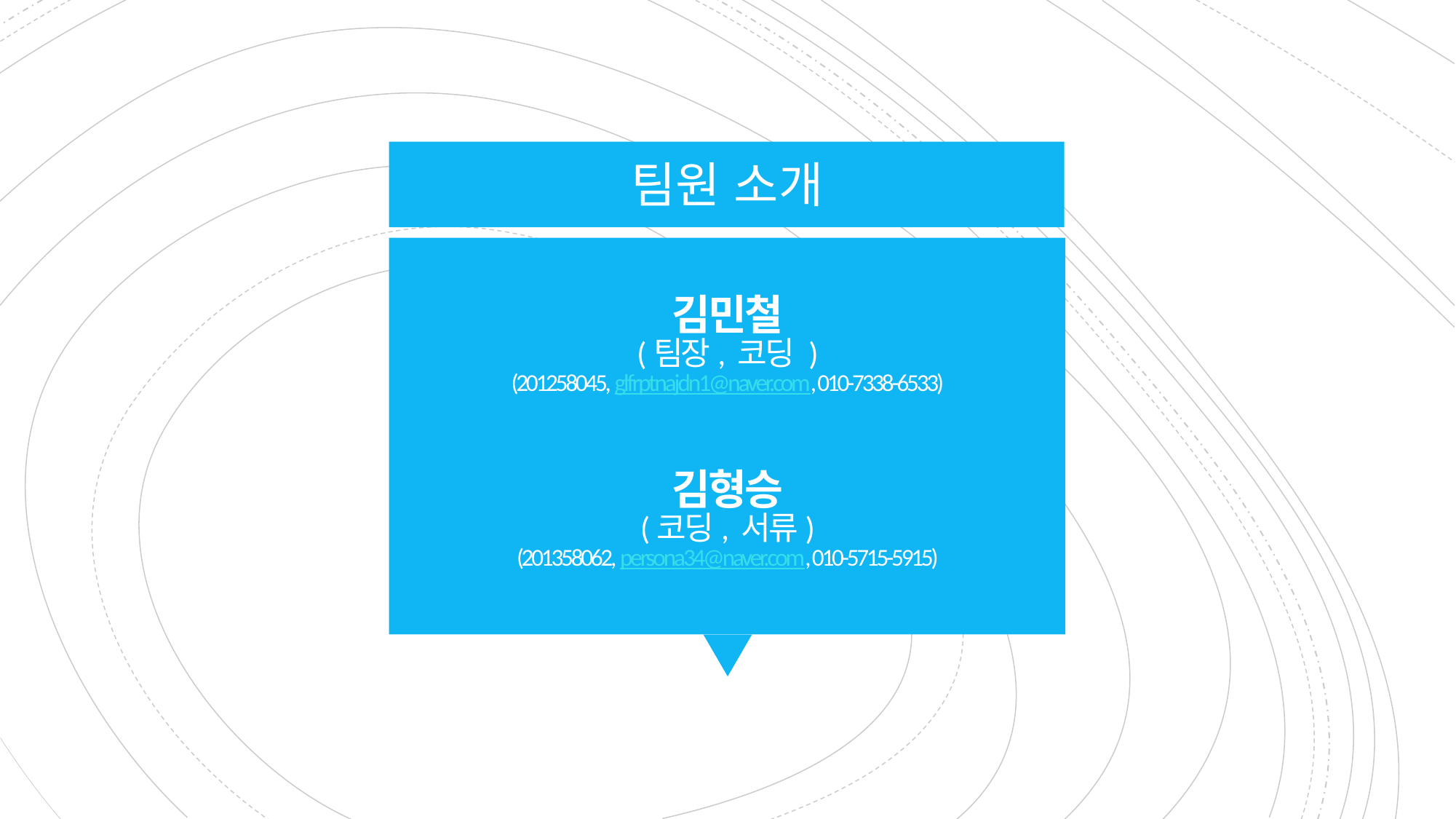

팀원 소개
# 김민철 (팀장, 코딩 ) (201258045, glfrptnajdn1@naver.com, 010-7338-6533) 김형승 (코딩, 서류) (201358062, persona34@naver.com, 010-5715-5915)